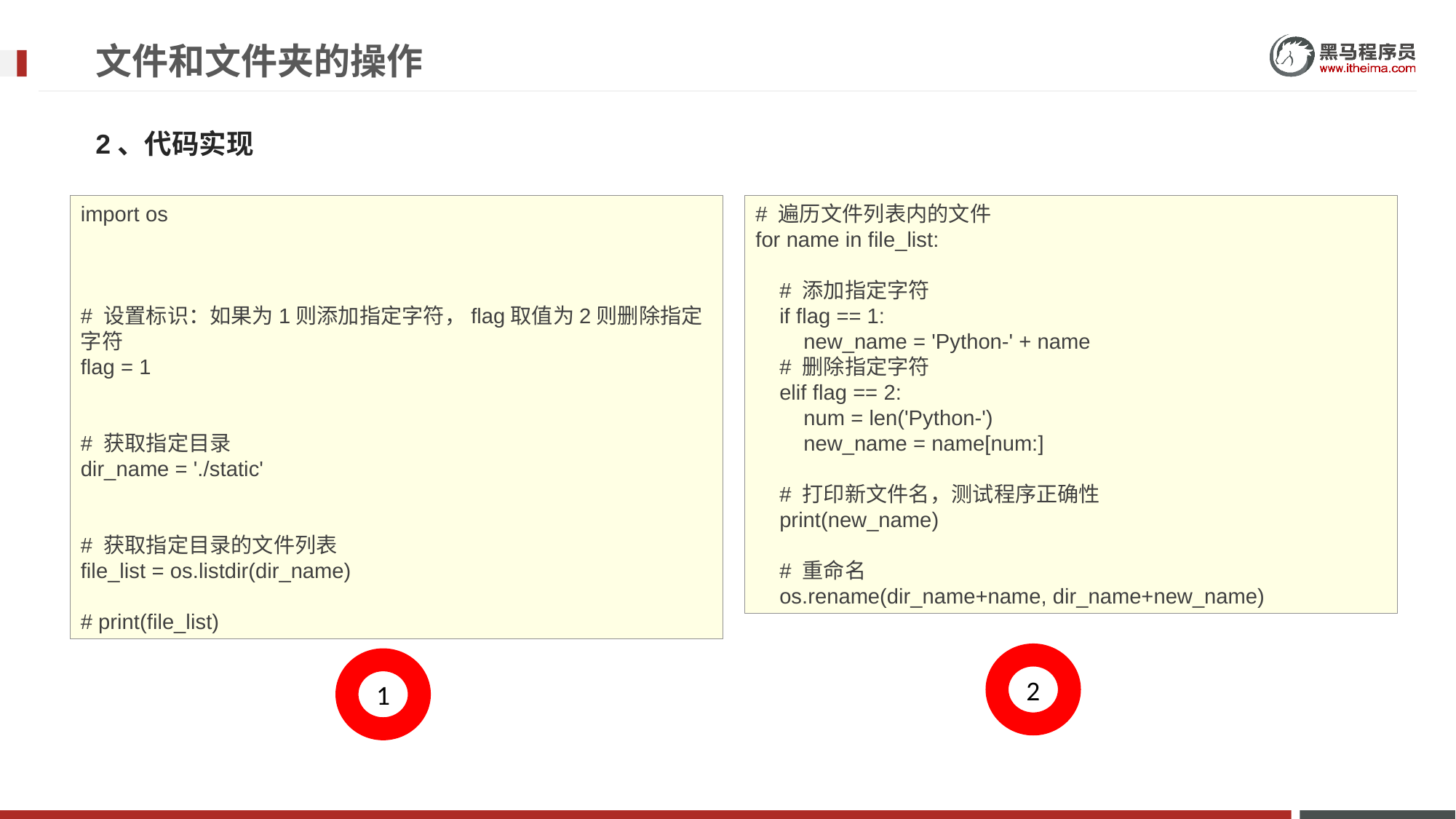

# 文件和文件夹的操作
2、代码实现
import os

# 设置标识：如果为1则添加指定字符，flag取值为2则删除指定字符
flag = 1

# 获取指定目录
dir_name = './static'

# 获取指定目录的文件列表
file_list = os.listdir(dir_name)

# print(file_list)
# 遍历文件列表内的文件
for name in file_list:

    # 添加指定字符
    if flag == 1:
        new_name = 'Python-' + name
    # 删除指定字符
    elif flag == 2:
        num = len('Python-')
        new_name = name[num:]

    # 打印新文件名，测试程序正确性
    print(new_name)

    # 重命名
    os.rename(dir_name+name, dir_name+new_name)
2
1